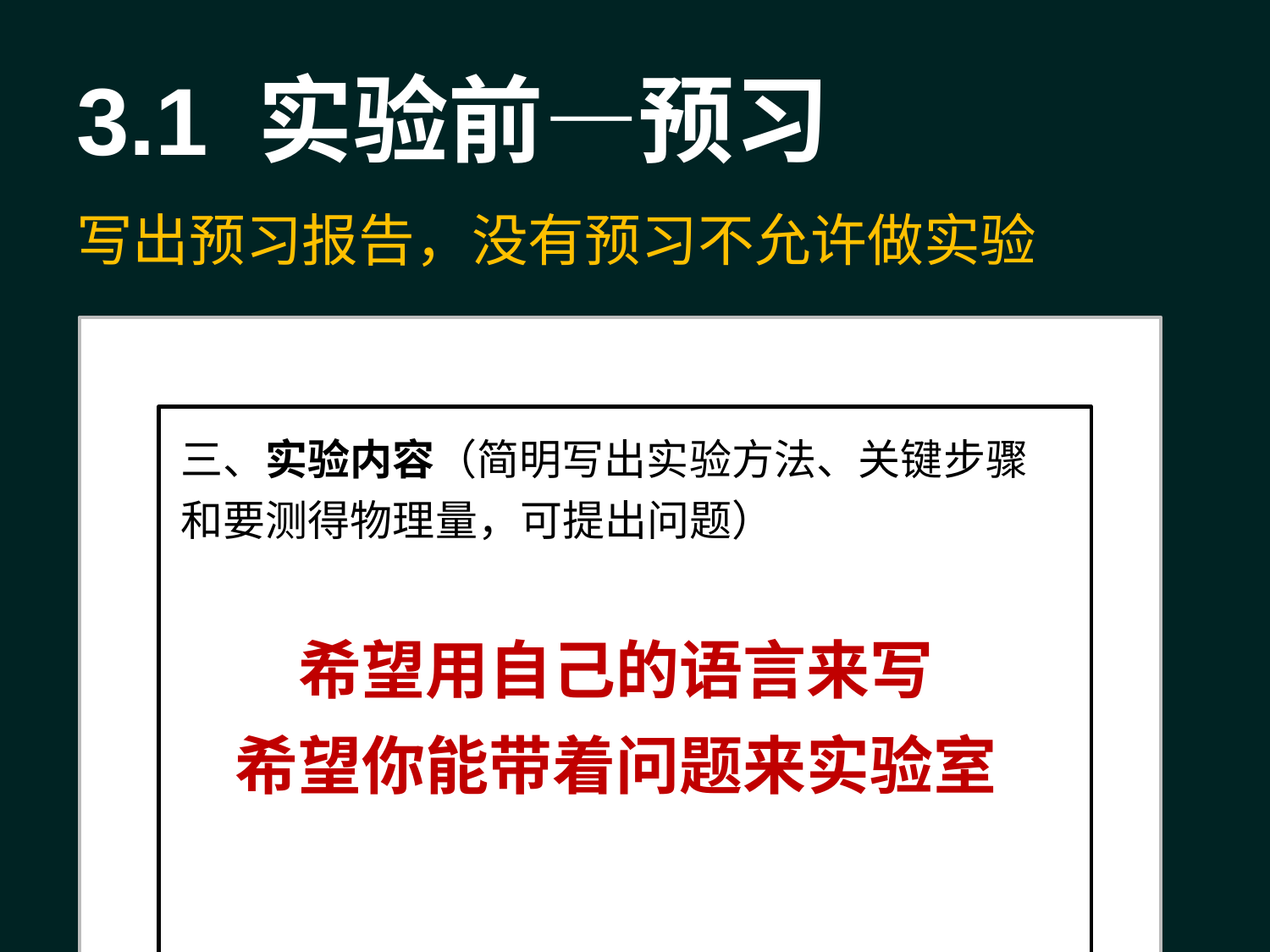

# 3.1 实验前—预习
写出预习报告，没有预习不允许做实验

三、实验内容（简明写出实验方法、关键步骤和要测得物理量，可提出问题）
希望用自己的语言来写
希望你能带着问题来实验室